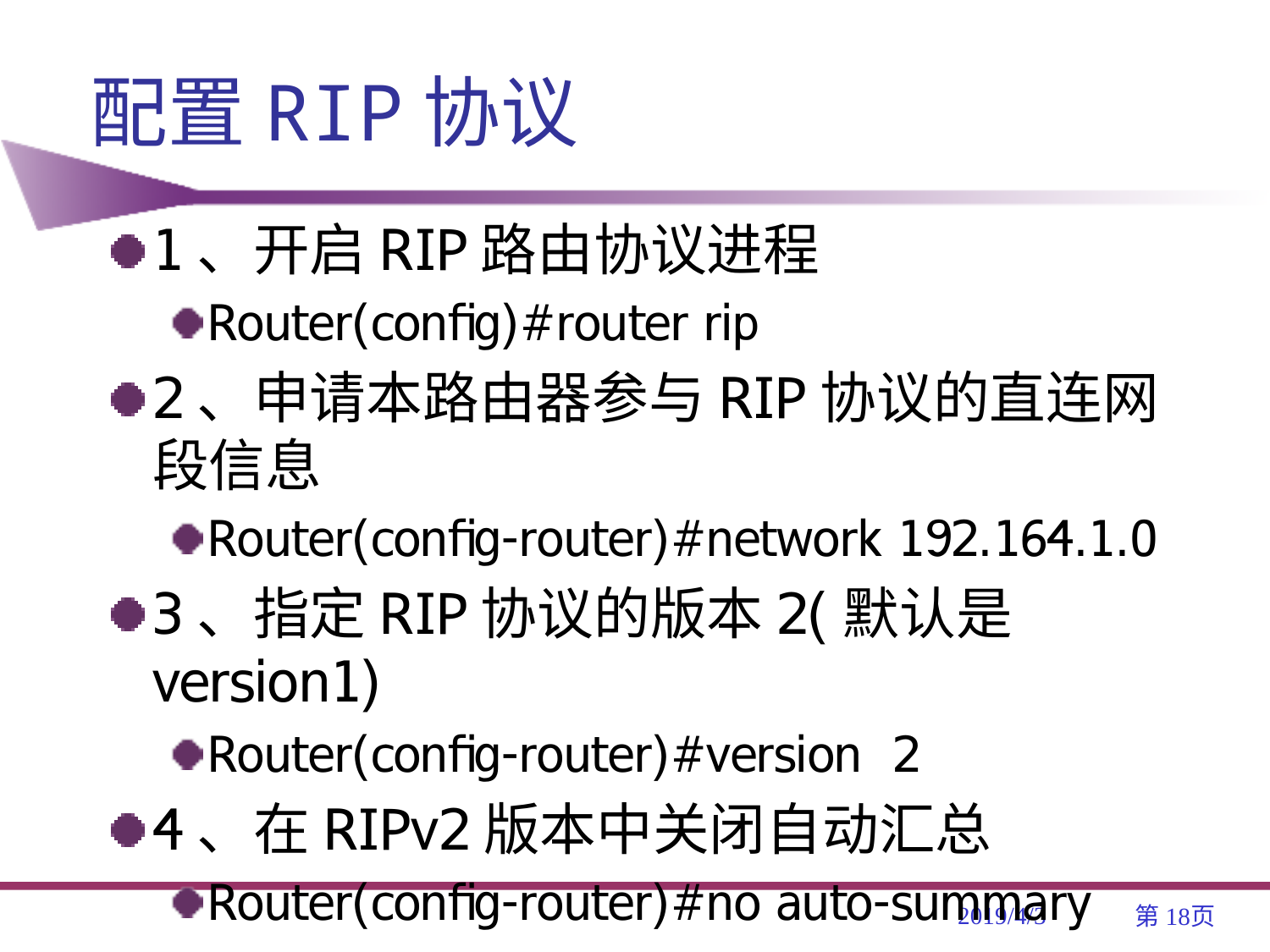

# 配置RIP协议
1、开启RIP路由协议进程
Router(config)#router rip
2、申请本路由器参与RIP协议的直连网段信息
Router(config-router)#network 192.164.1.0
3、指定RIP协议的版本2(默认是version1)
Router(config-router)#version  2
4、在RIPv2版本中关闭自动汇总
Router(config-router)#no auto-summary
2019/4/3